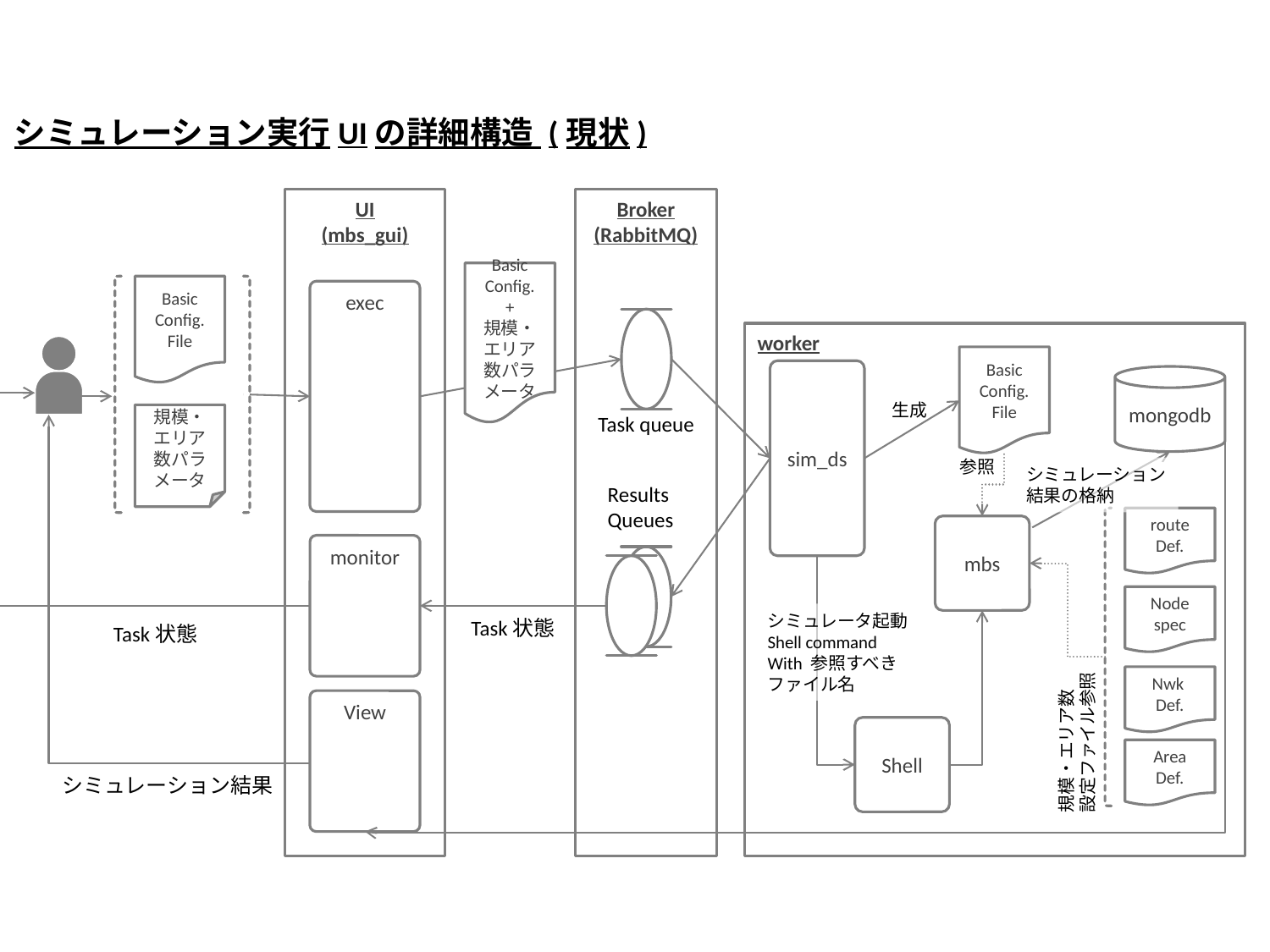

シミュレーション実行UIの詳細構造 (現状)
UI
(mbs_gui)
Broker
(RabbitMQ)
Basic
Config.
+
規模・エリア数パラメータ

Basic
Config.
File

exec

worker

Basic
Config.
File
sim_ds
mongodb
生成
規模・エリア数パラメータ
Task queue

参照
シミュレーション
結果の格納
Results
Queues

route
Def.
mbs
monitor

Node spec
シミュレータ起動
Shell command
With 参照すべき
ファイル名
Task状態
Task状態
Nwk
Def.
View
規模・エリア数
設定ファイル参照
Shell
Area
Def.
シミュレーション結果